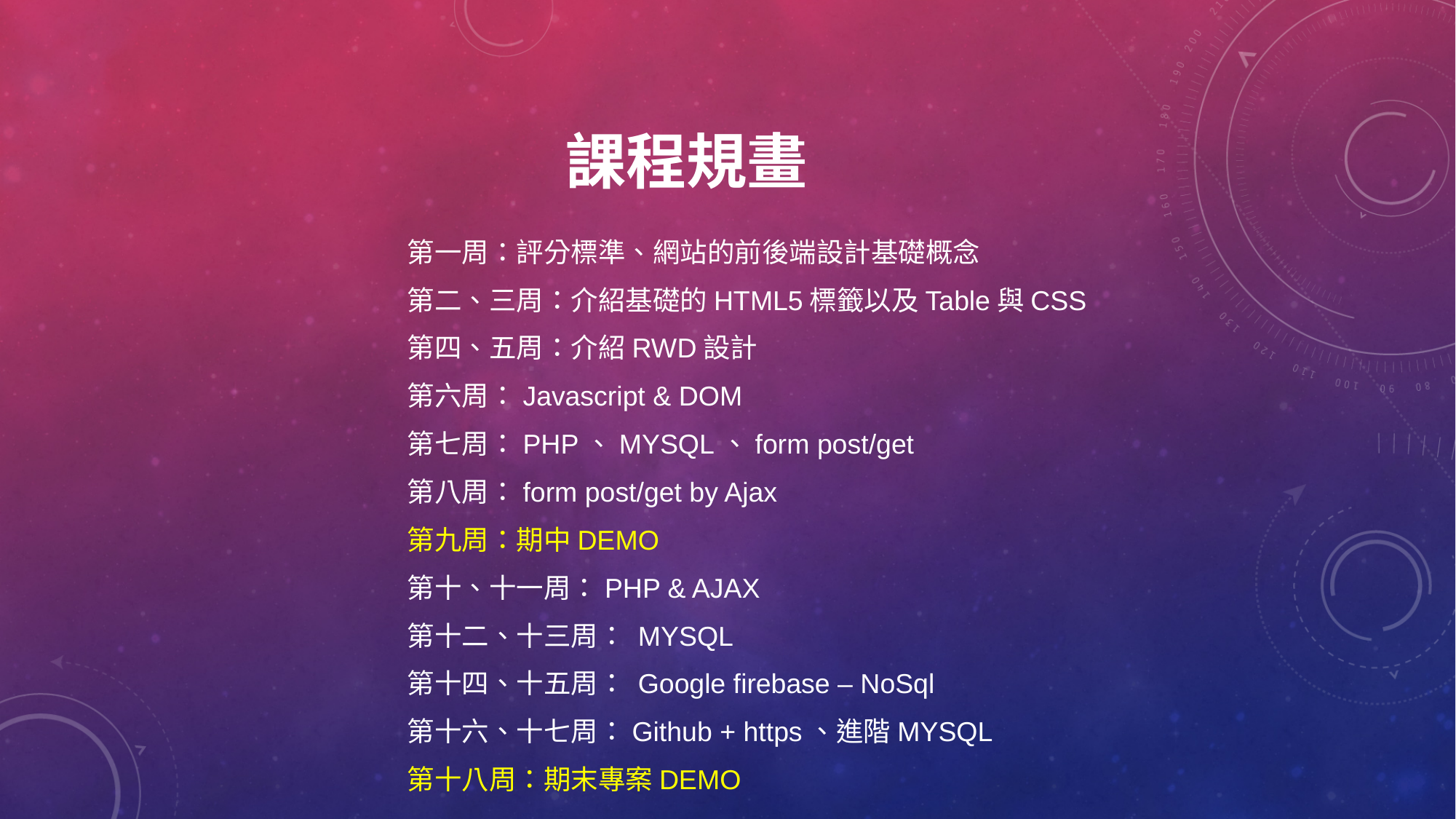

# 課程規畫
第一周：評分標準、網站的前後端設計基礎概念
第二、三周：介紹基礎的HTML5標籤以及Table與CSS
第四、五周：介紹RWD設計
第六周：Javascript & DOM
第七周：PHP、MYSQL、form post/get
第八周：form post/get by Ajax
第九周：期中DEMO
第十、十一周：PHP & AJAX
第十二、十三周： MYSQL
第十四、十五周： Google firebase – NoSql
第十六、十七周：Github + https、進階MYSQL
第十八周：期末專案DEMO